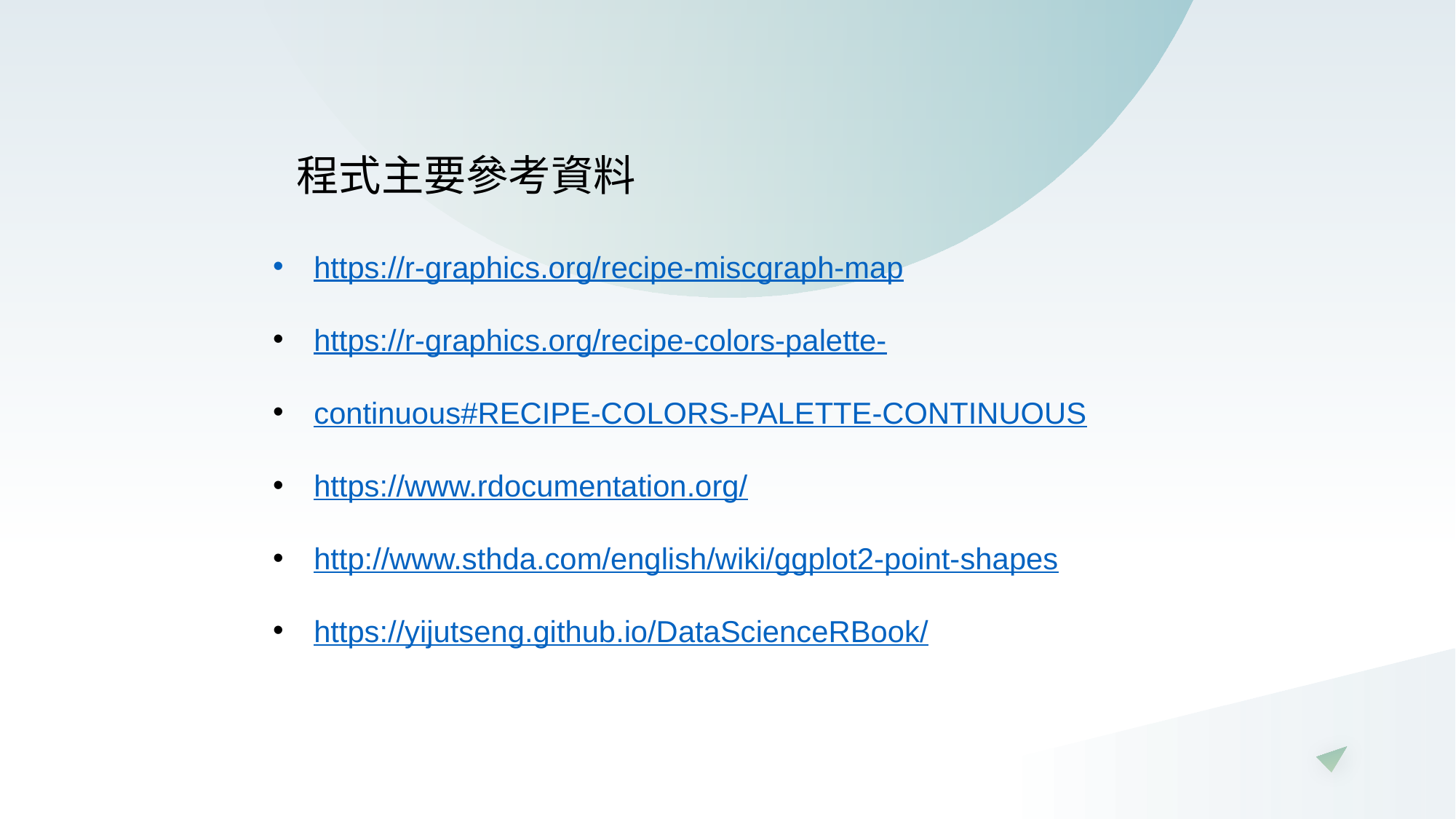

程式主要參考資料

https://r-graphics.org/recipe-miscgraph-map

https://r-graphics.org/recipe-colors-palette-

continuous#RECIPE-COLORS-PALETTE-CONTINUOUS

https://www.rdocumentation.org/

http://www.sthda.com/english/wiki/ggplot2-point-shapes

https://yijutseng.github.io/DataScienceRBook/